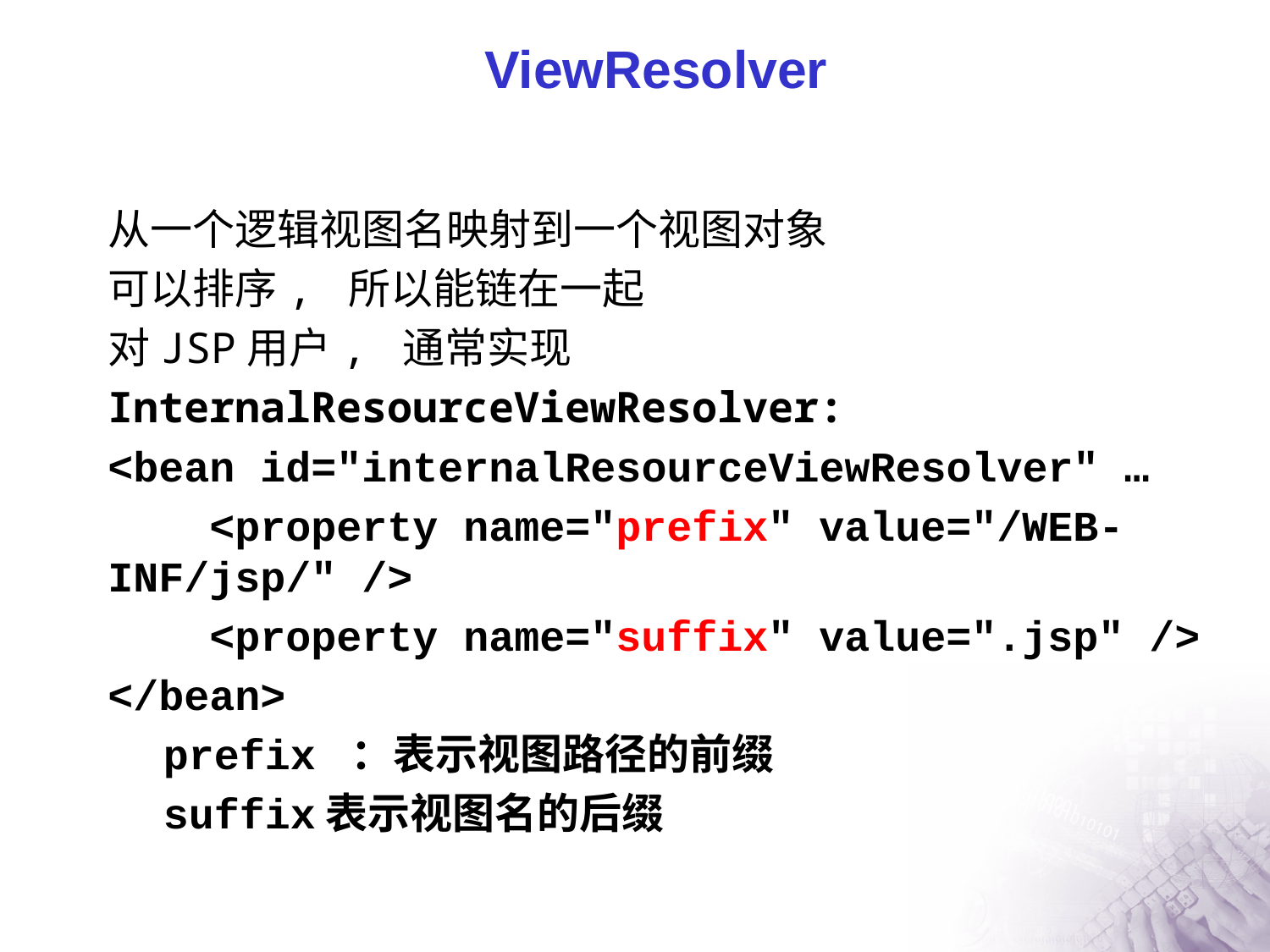

# ViewResolver
从一个逻辑视图名映射到一个视图对象
可以排序, 所以能链在一起
对JSP用户, 通常实现
InternalResourceViewResolver:
<bean id="internalResourceViewResolver" …
    <property name="prefix" value="/WEB-INF/jsp/" />
    <property name="suffix" value=".jsp" />
</bean>
prefix ：表示视图路径的前缀
suffix表示视图名的后缀